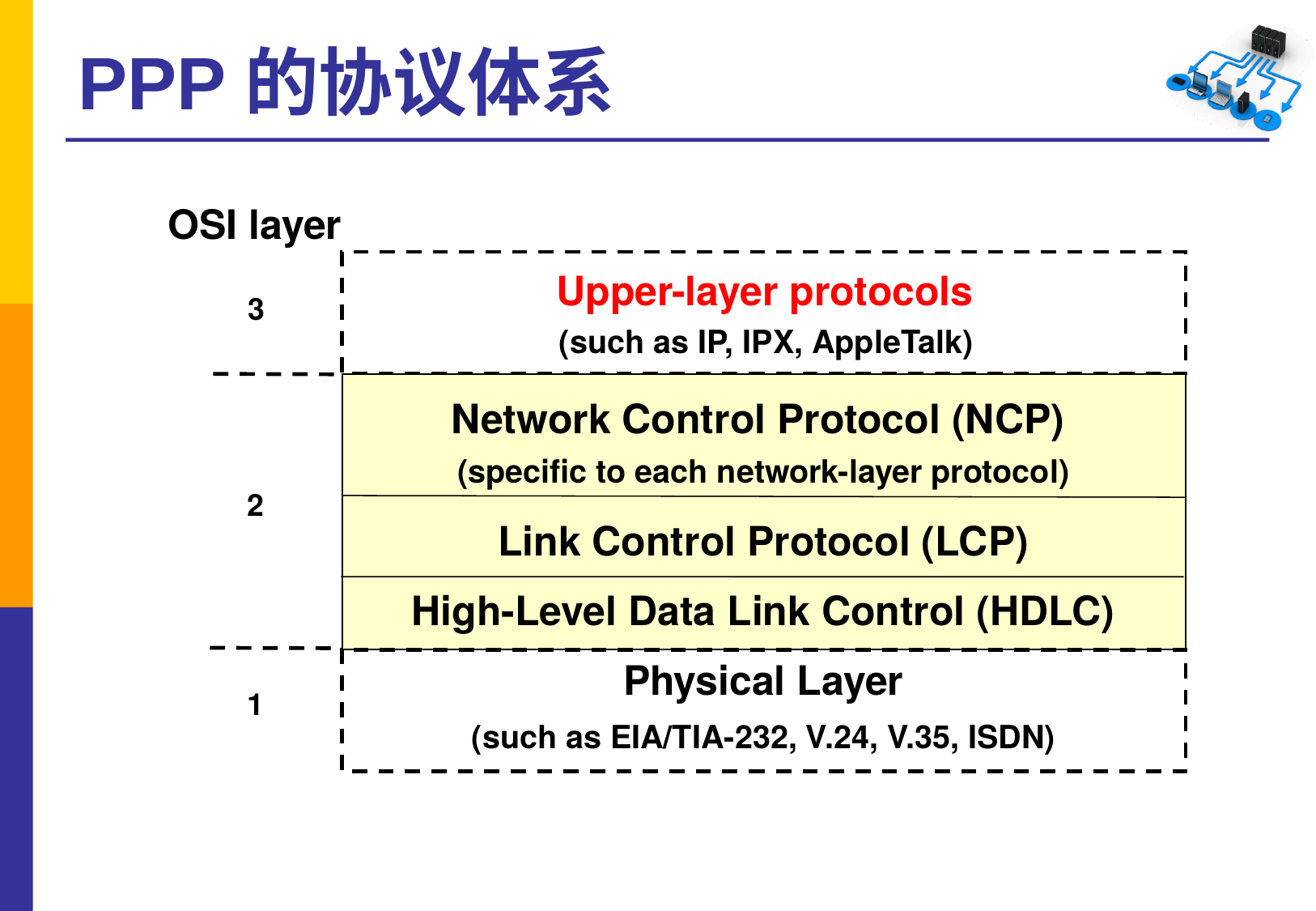

# PPP的协议体系
OSI layer

 Upper-layer protocols
3
(such as IP, IPX, AppleTalk)

Network Control Protocol (NCP)
(specific to each network-layer protocol)
2

Link Control Protocol (LCP)

High-Level Data Link Control (HDLC)

Physical Layer

1
(such as EIA/TIA-232, V.24, V.35, ISDN)